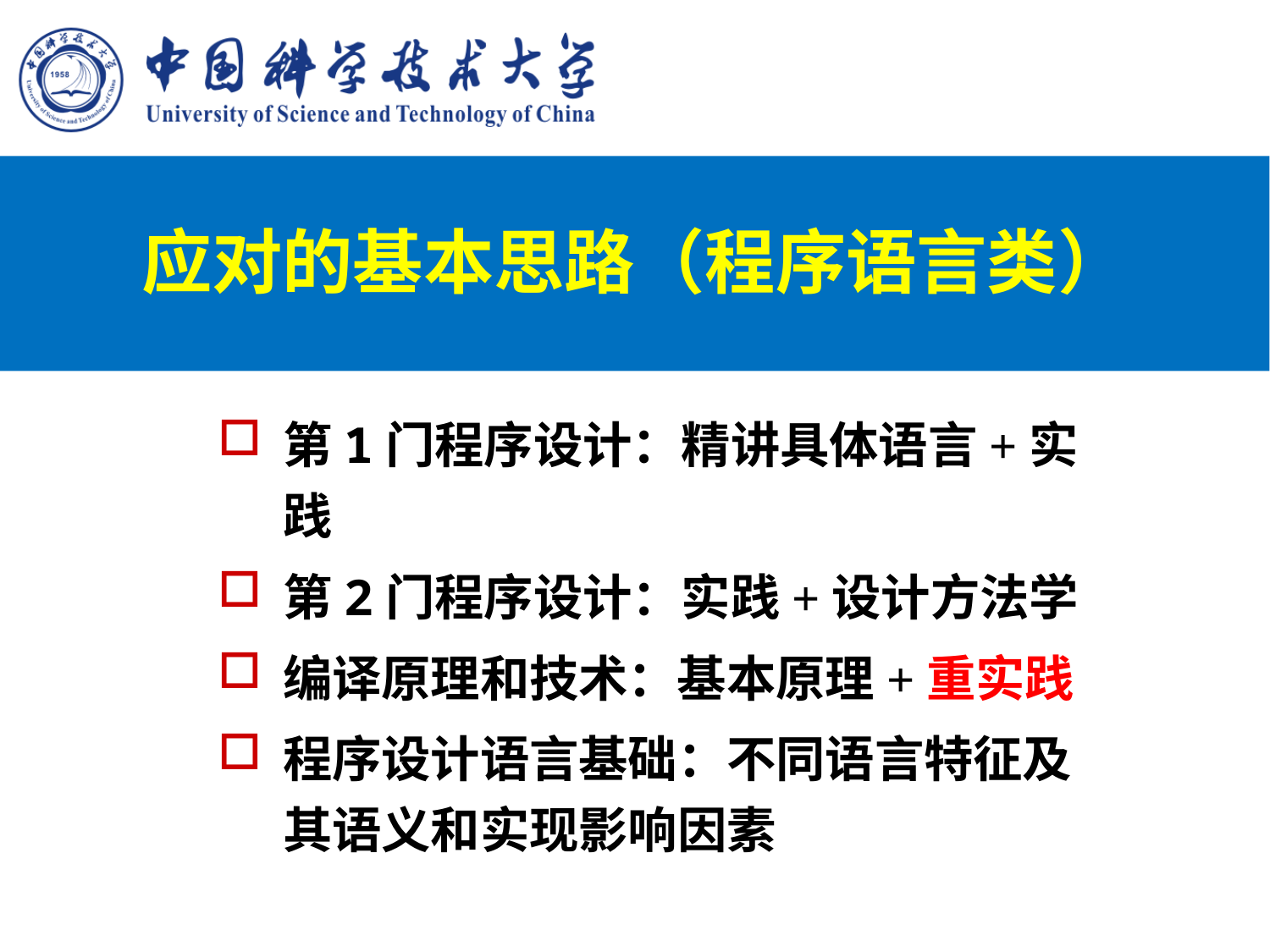

# 应对的基本思路（程序语言类）
第1门程序设计：精讲具体语言+实践
第2门程序设计：实践+设计方法学
编译原理和技术：基本原理+重实践
程序设计语言基础：不同语言特征及其语义和实现影响因素